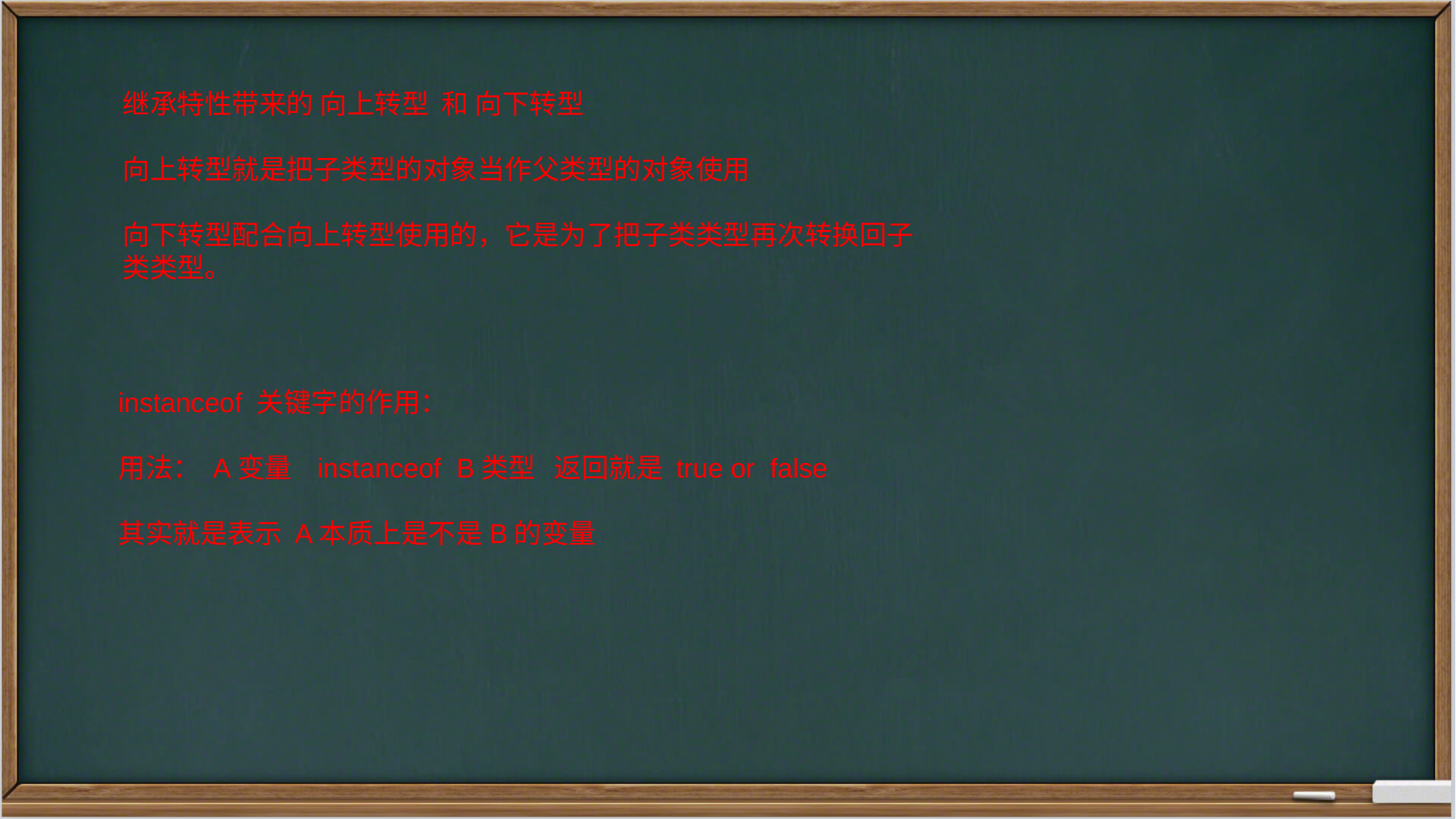

继承特性带来的 向上转型  和 向下转型

向上转型就是把子类型的对象当作父类型的对象使用

向下转型配合向上转型使用的，它是为了把子类类型再次转换回子类类型。
instanceof 关键字的作用：

用法： A变量   instanceof  B类型   返回就是 true or  false

其实就是表示 A本质上是不是B的变量